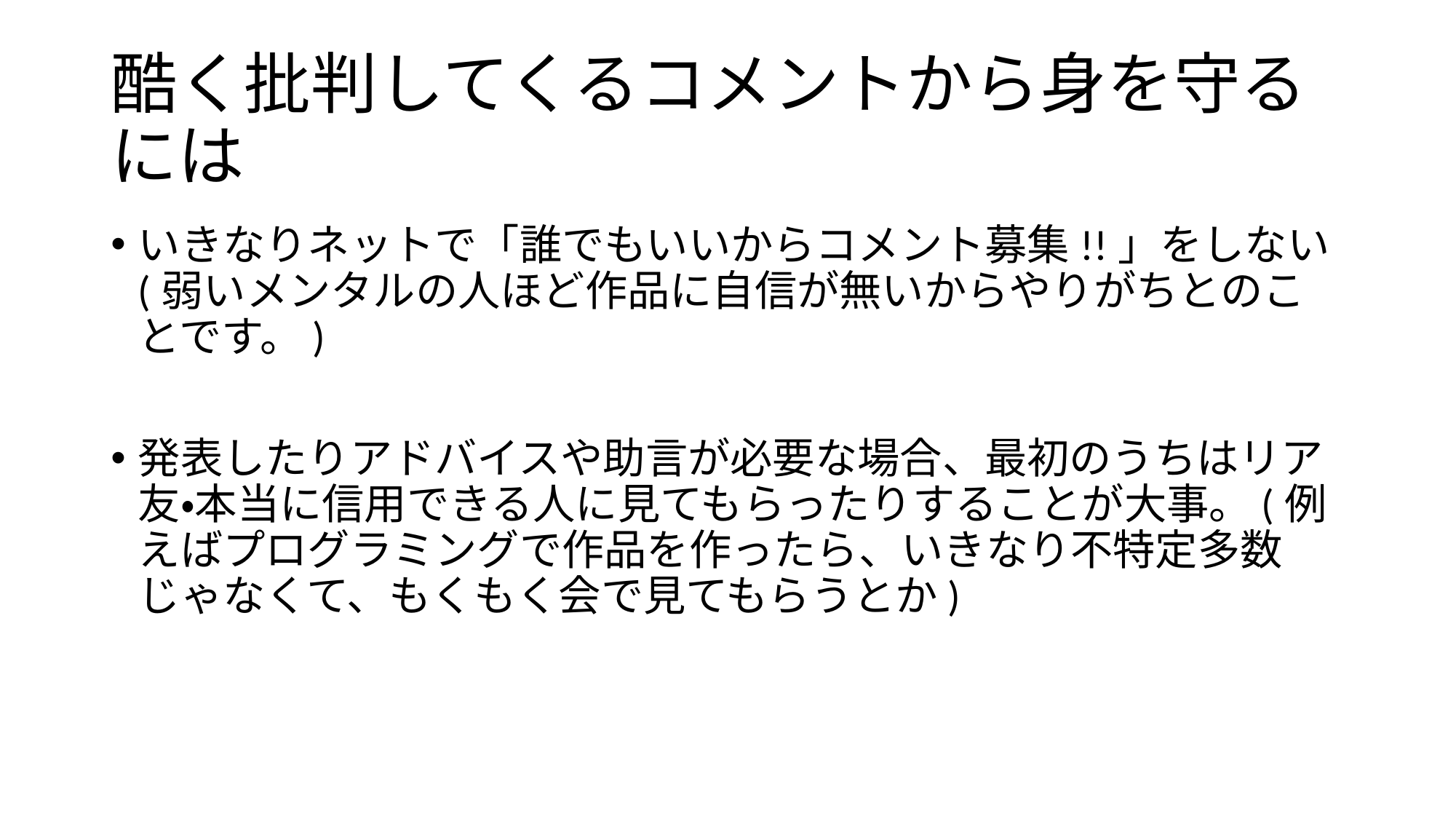

# 酷く批判してくるコメントから身を守るには
いきなりネットで「誰でもいいからコメント募集!!」をしない(弱いメンタルの人ほど作品に自信が無いからやりがちとのことです。)

発表したりアドバイスや助言が必要な場合、最初のうちはリア友・本当に信用できる人に見てもらったりすることが大事。(例えばプログラミングで作品を作ったら、いきなり不特定多数じゃなくて、もくもく会で見てもらうとか)